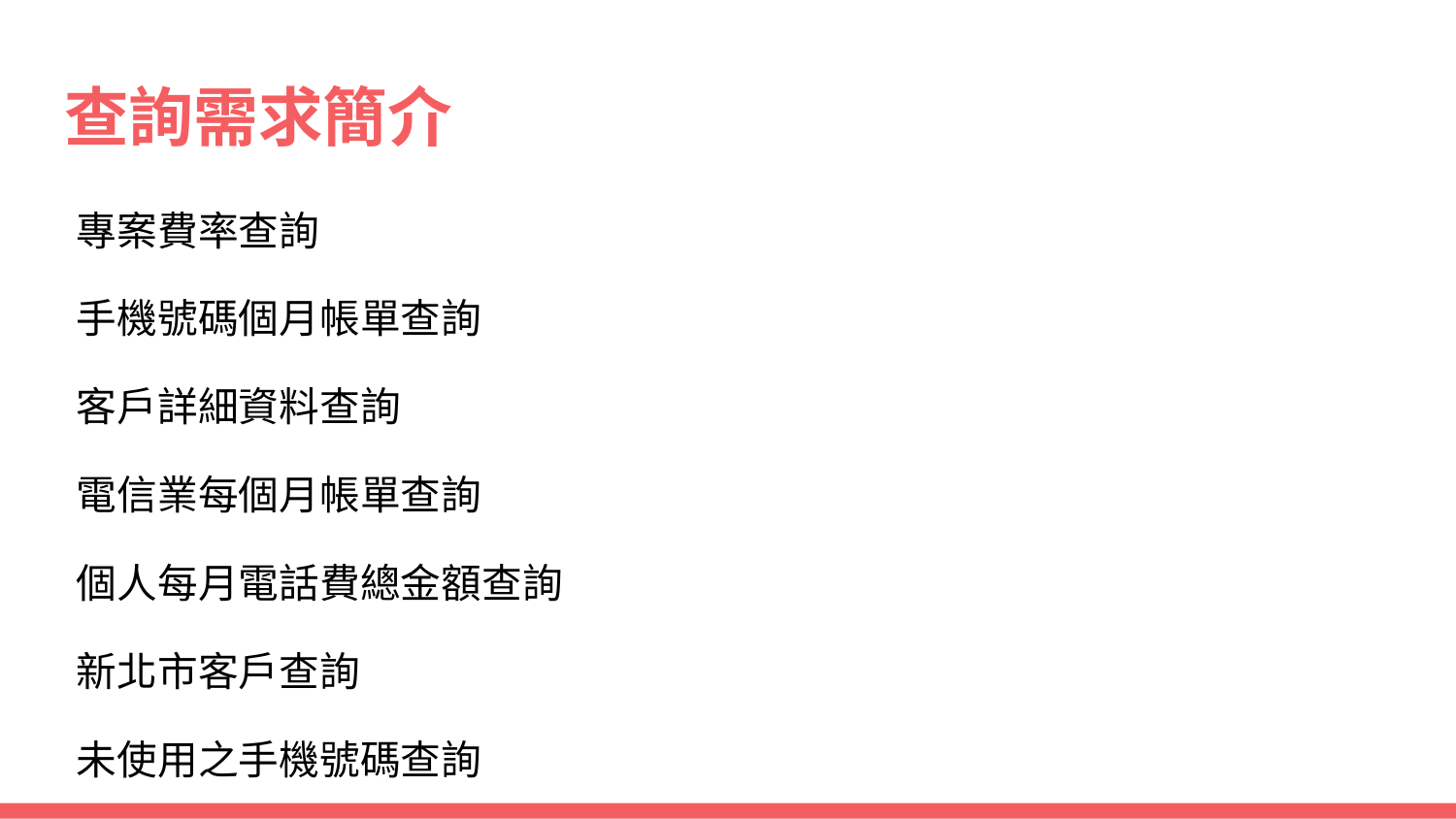

# 查詢需求簡介
專案費率查詢
手機號碼個月帳單查詢
客戶詳細資料查詢
電信業每個月帳單查詢
個人每月電話費總金額查詢
新北市客戶查詢
未使用之手機號碼查詢